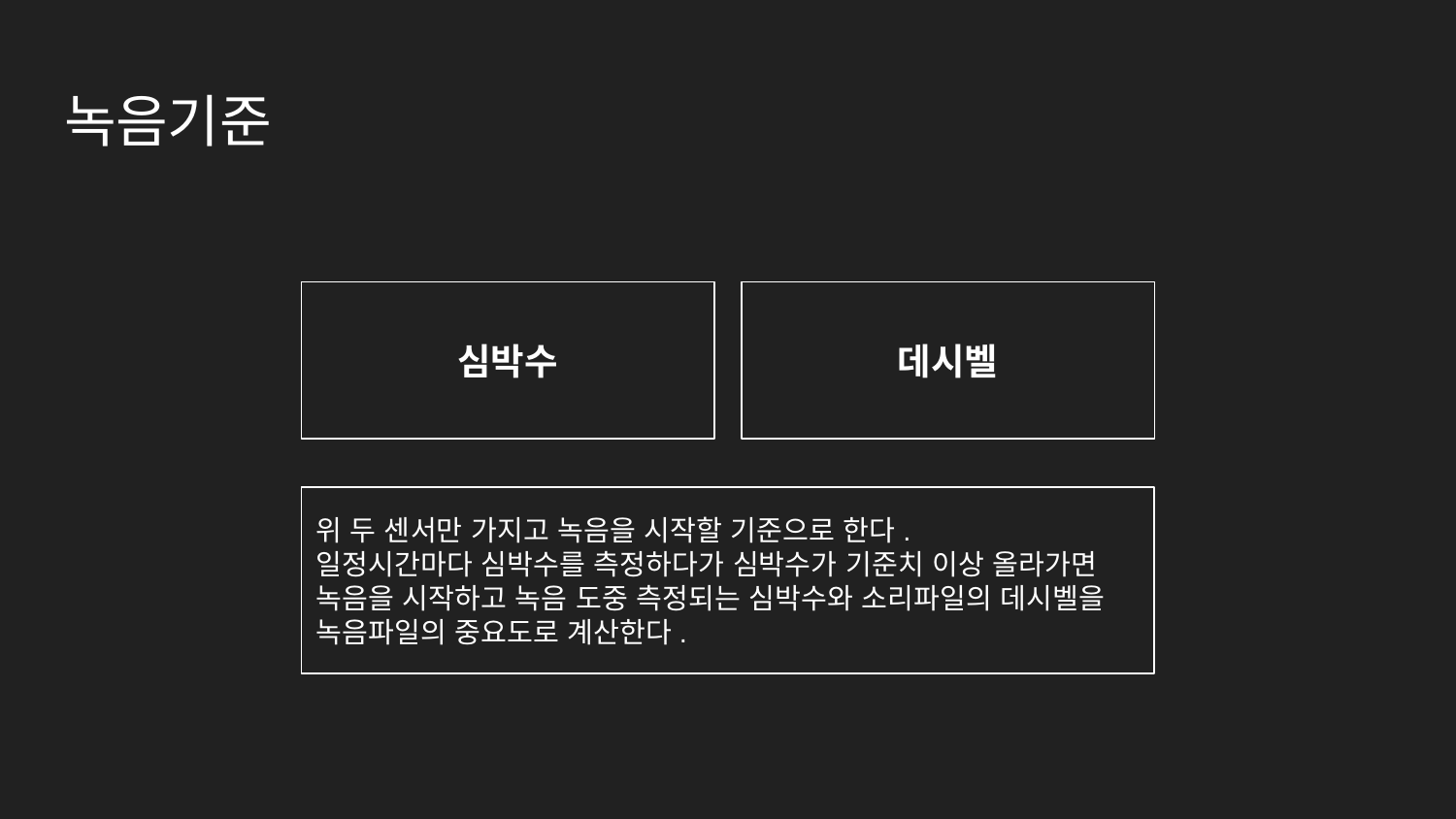

# 녹음기준
심박수
데시벨
위 두 센서만 가지고 녹음을 시작할 기준으로 한다.
일정시간마다 심박수를 측정하다가 심박수가 기준치 이상 올라가면 녹음을 시작하고 녹음 도중 측정되는 심박수와 소리파일의 데시벨을 녹음파일의 중요도로 계산한다.